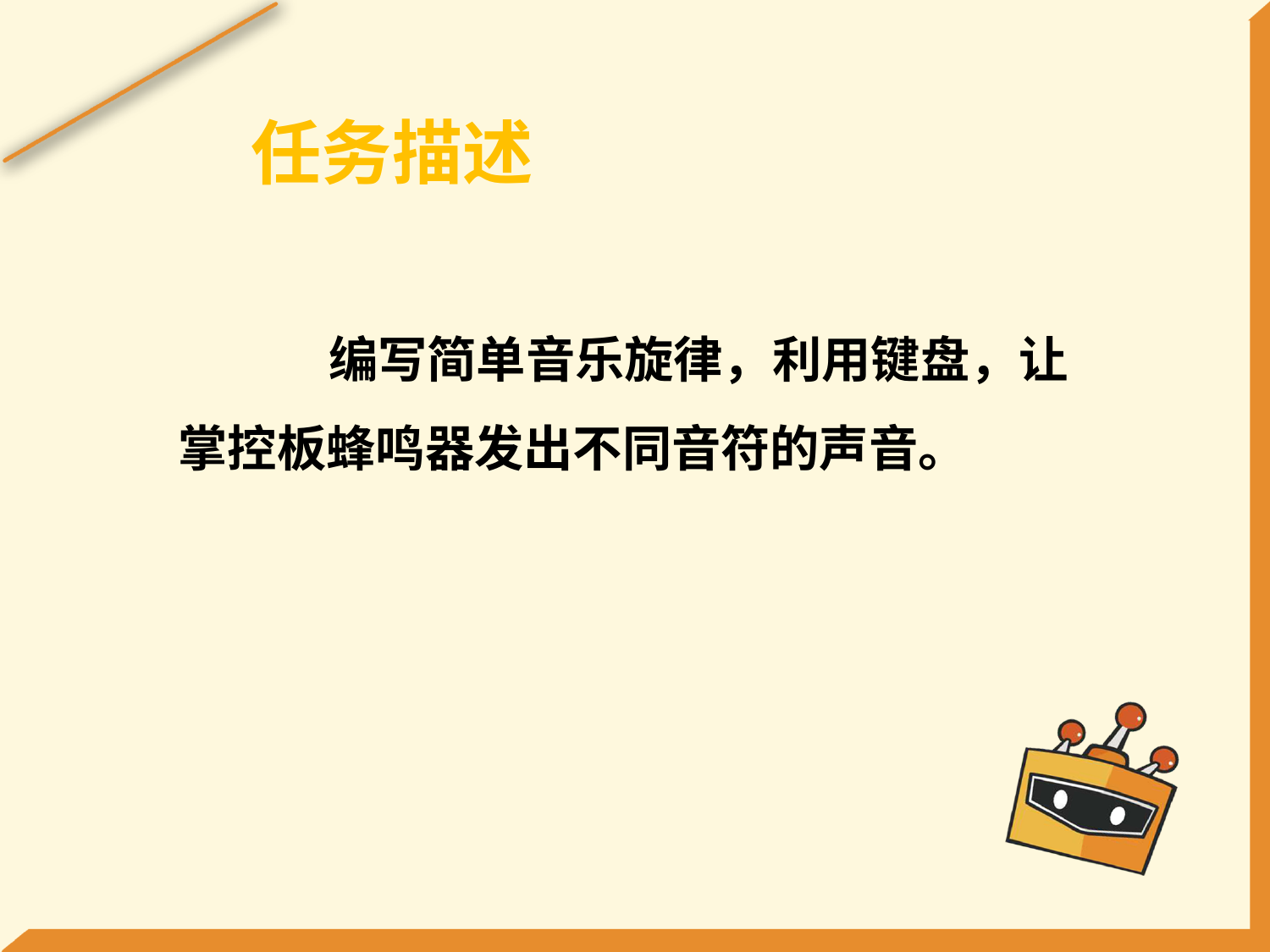

任务描述
	 编写简单音乐旋律，利用键盘，让掌控板蜂鸣器发出不同音符的声音。